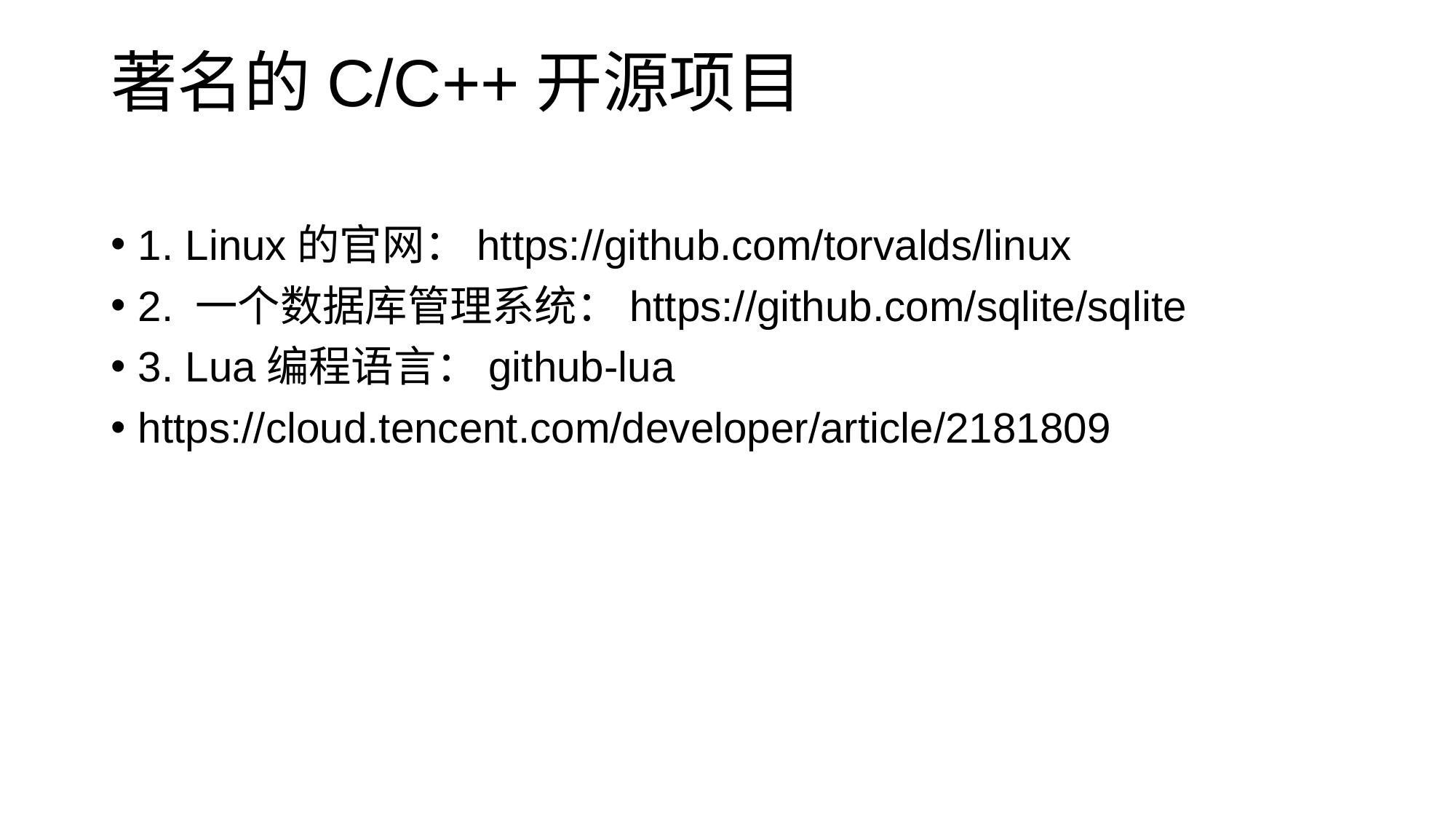

# 著名的C/C++开源项目
1. Linux的官网：https://github.com/torvalds/linux
2. 一个数据库管理系统：https://github.com/sqlite/sqlite
3. Lua编程语言：github-lua
https://cloud.tencent.com/developer/article/2181809